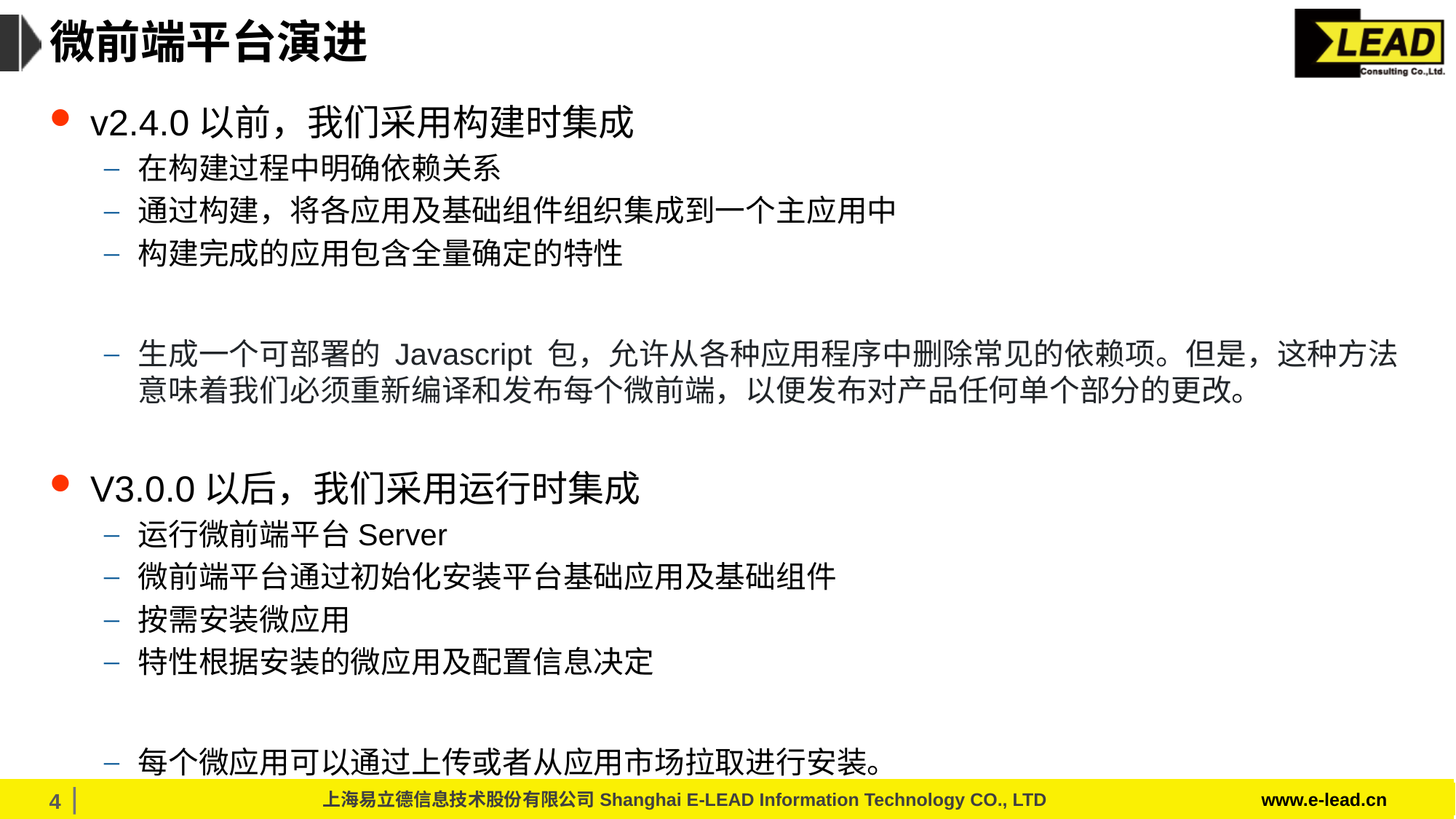

# 微前端平台演进
v2.4.0以前，我们采用构建时集成
在构建过程中明确依赖关系
通过构建，将各应用及基础组件组织集成到一个主应用中
构建完成的应用包含全量确定的特性

生成一个可部署的 Javascript 包，允许从各种应用程序中删除常见的依赖项。但是，这种方法意味着我们必须重新编译和发布每个微前端，以便发布对产品任何单个部分的更改。

V3.0.0以后，我们采用运行时集成
运行微前端平台Server
微前端平台通过初始化安装平台基础应用及基础组件
按需安装微应用
特性根据安装的微应用及配置信息决定

每个微应用可以通过上传或者从应用市场拉取进行安装。